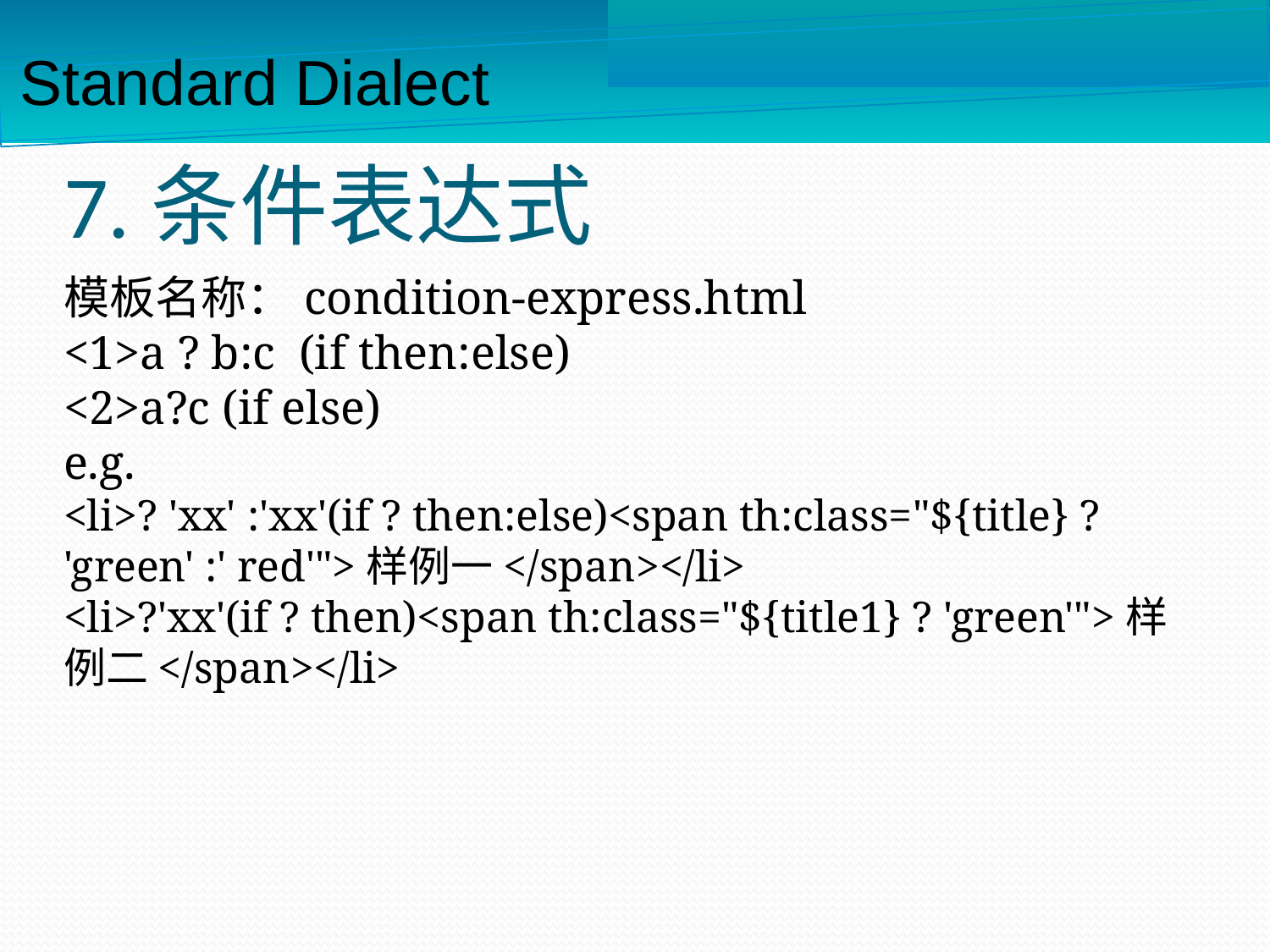

Standard Dialect
7.条件表达式
模板名称：condition-express.html
<1>a ? b:c  (if then:else)
<2>a?c (if else)
e.g.
<li>? 'xx' :'xx'(if ? then:else)<span th:class="${title} ? 'green' :' red'">样例一</span></li>
<li>?'xx'(if ? then)<span th:class="${title1} ? 'green'">样例二</span></li>